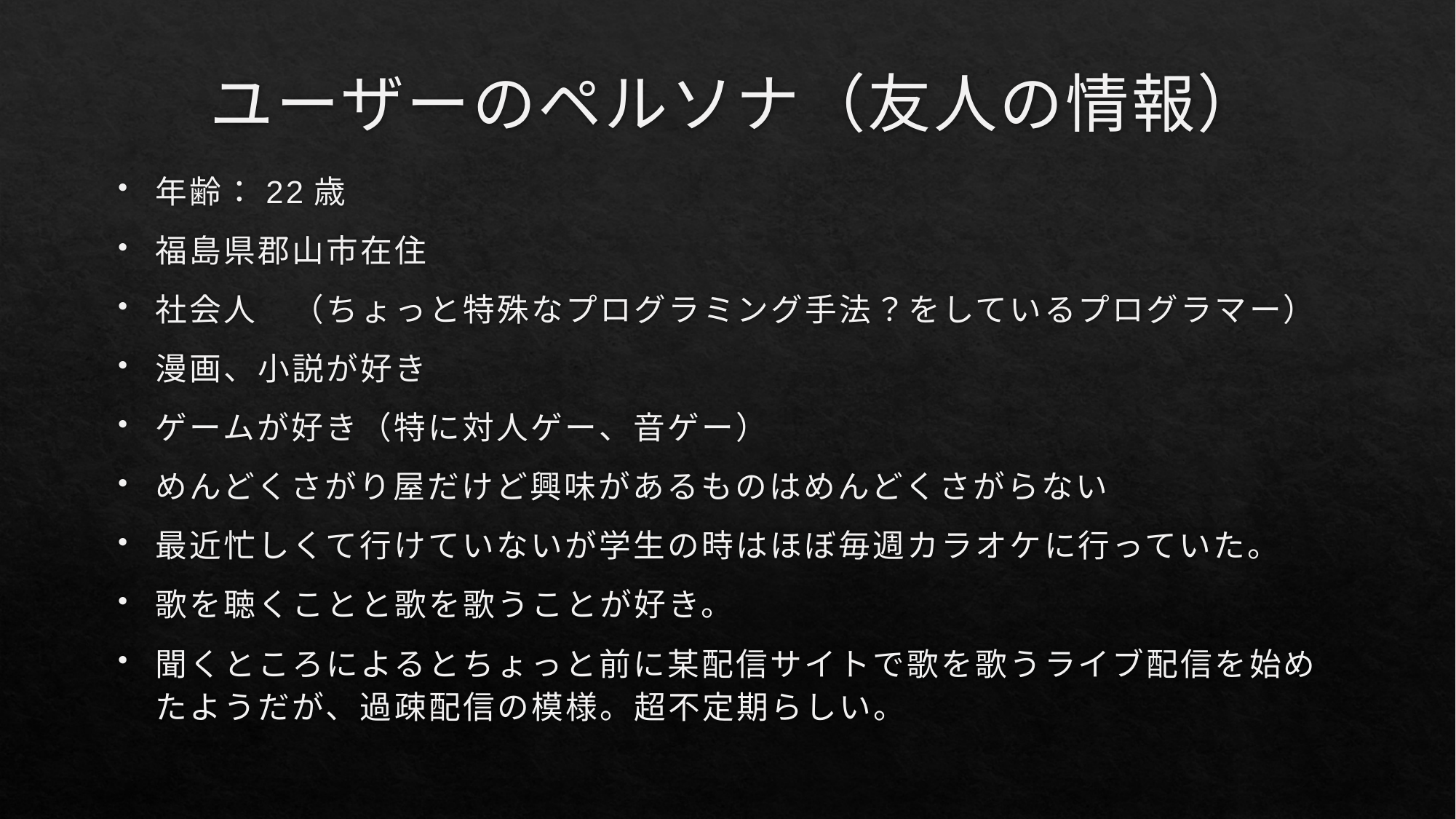

# ユーザーのペルソナ（友人の情報）
年齢：22歳
福島県郡山市在住
社会人　（ちょっと特殊なプログラミング手法？をしているプログラマー）
漫画、小説が好き
ゲームが好き（特に対人ゲー、音ゲー）
めんどくさがり屋だけど興味があるものはめんどくさがらない
最近忙しくて行けていないが学生の時はほぼ毎週カラオケに行っていた。
歌を聴くことと歌を歌うことが好き。
聞くところによるとちょっと前に某配信サイトで歌を歌うライブ配信を始めたようだが、過疎配信の模様。超不定期らしい。